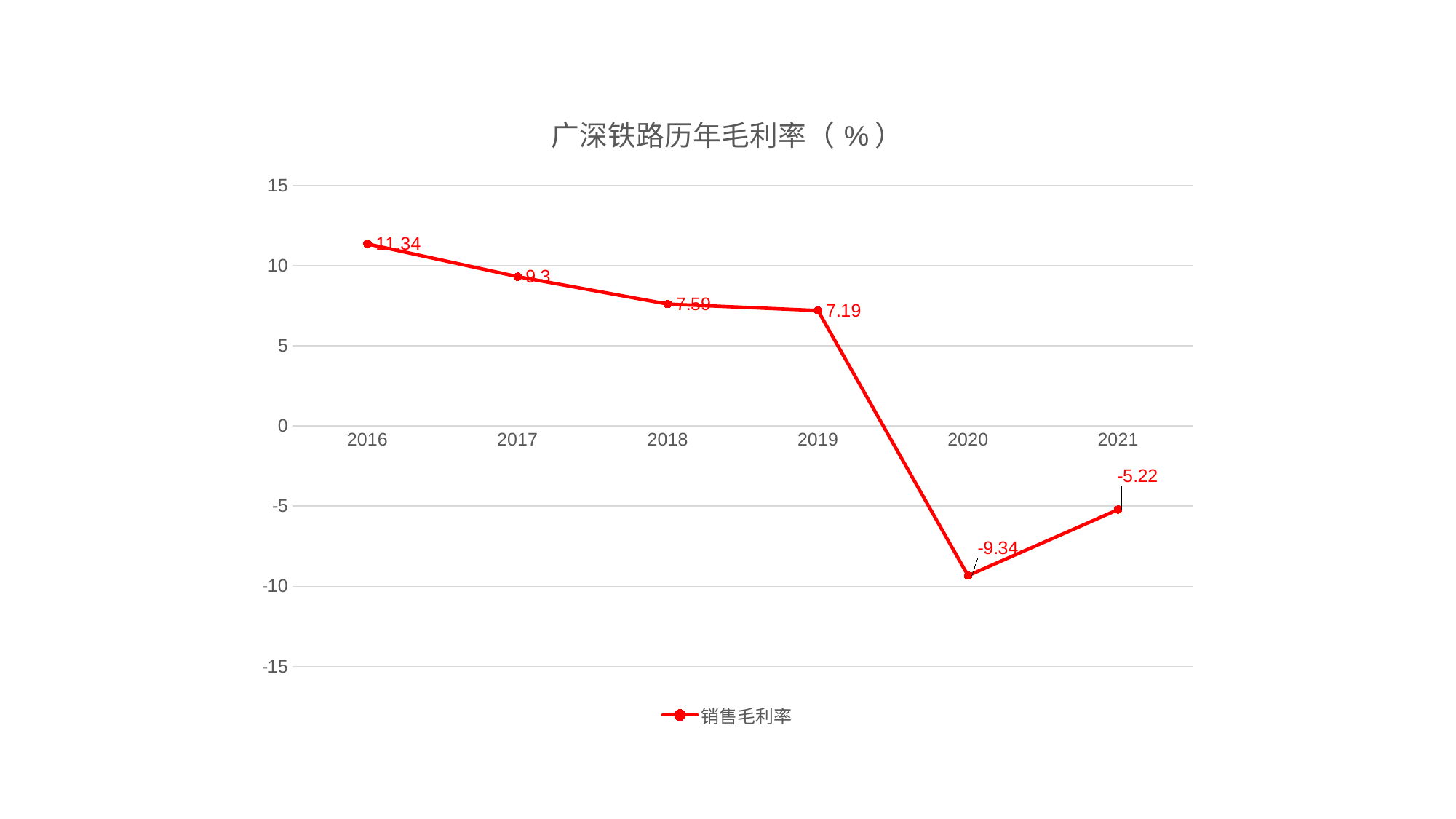

### Chart: 广深铁路历年毛利率（%）

| Category | 销售毛利率 |
|---|---|
| 2016 | 11.34 |
| 2017 | 9.3 |
| 2018 | 7.59 |
| 2019 | 7.19 |
| 2020 | -9.34 |
| 2021 | -5.22 |